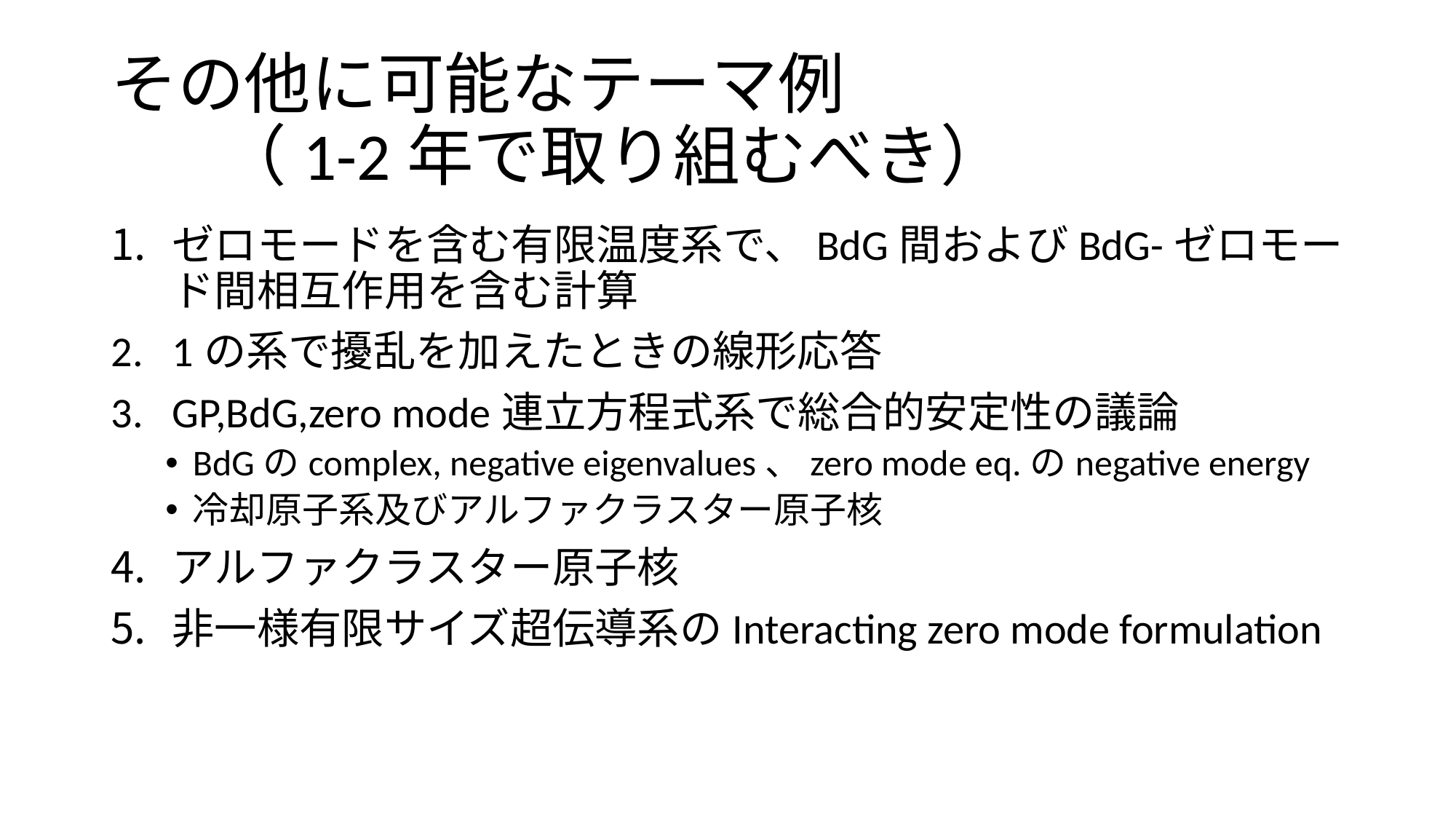

# その他に可能なテーマ例 （1-2年で取り組むべき）
ゼロモードを含む有限温度系で、BdG間およびBdG-ゼロモード間相互作用を含む計算
1の系で擾乱を加えたときの線形応答
GP,BdG,zero mode連立方程式系で総合的安定性の議論
BdGのcomplex, negative eigenvalues、zero mode eq.のnegative energy
冷却原子系及びアルファクラスター原子核
アルファクラスター原子核
非一様有限サイズ超伝導系のInteracting zero mode formulation